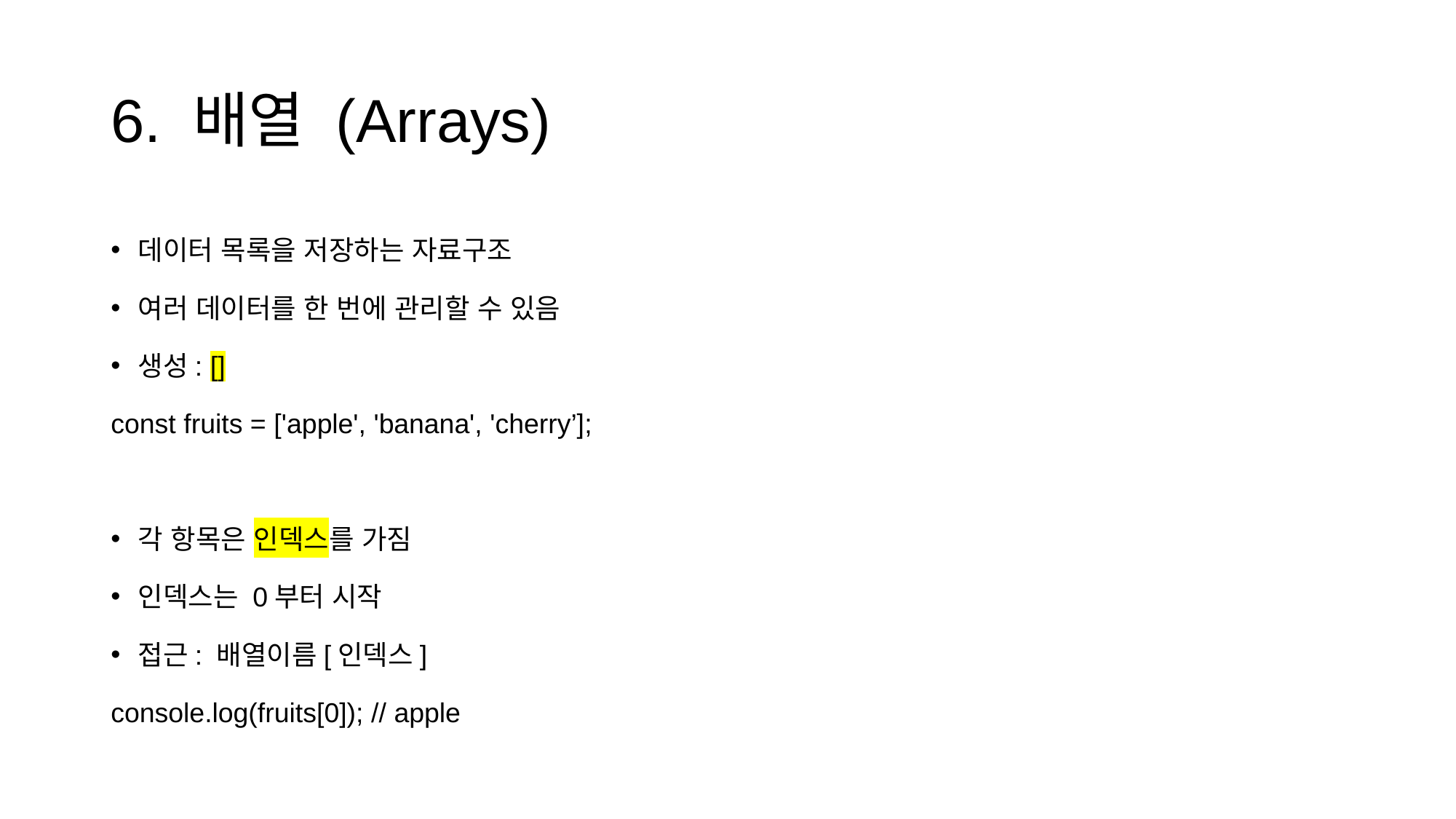

# 6. 배열 (Arrays)
데이터 목록을 저장하는 자료구조
여러 데이터를 한 번에 관리할 수 있음
생성: []
const fruits = ['apple', 'banana', 'cherry’];

각 항목은 인덱스를 가짐
인덱스는 0부터 시작
접근: 배열이름[인덱스]
console.log(fruits[0]); // apple